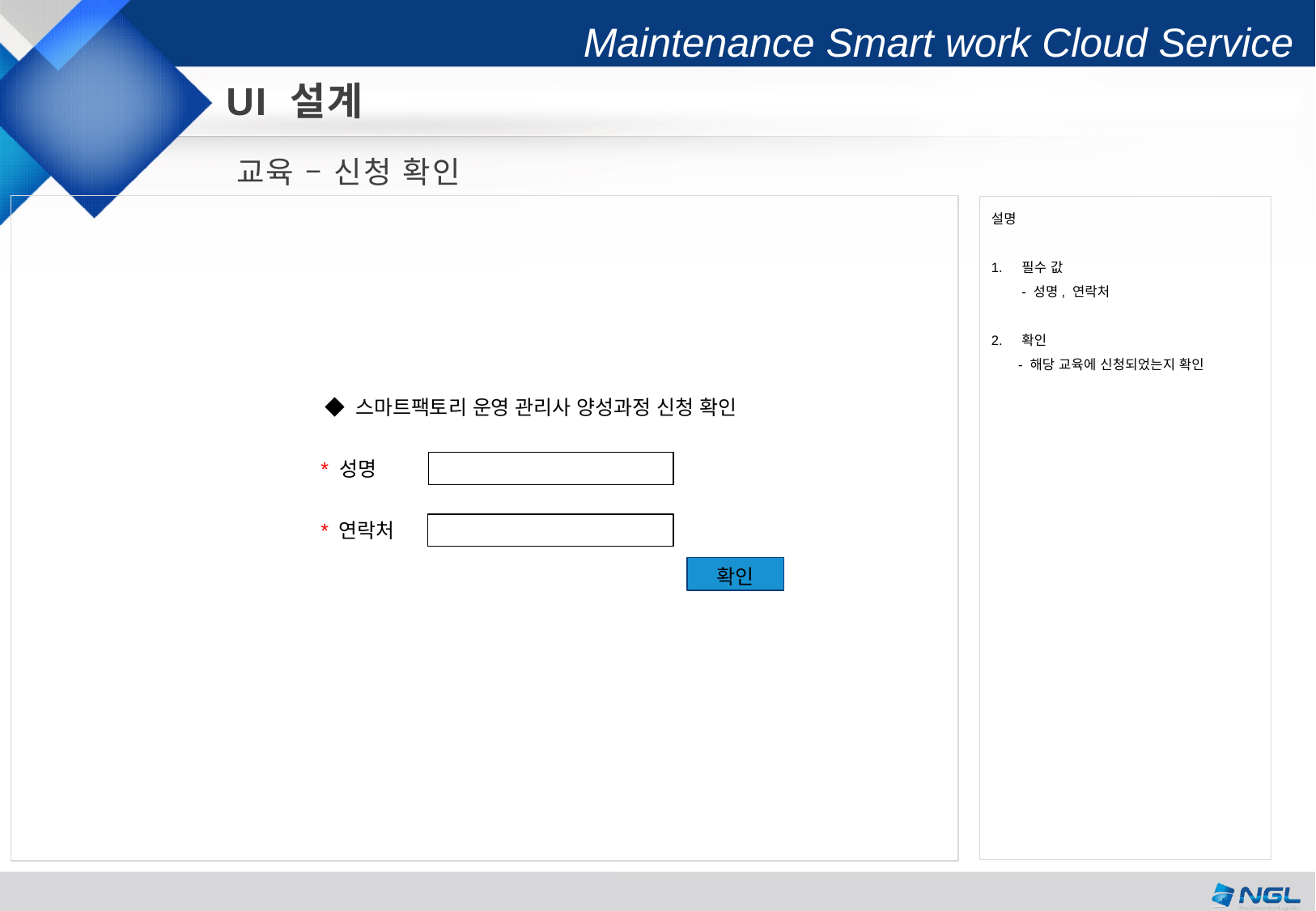

UI 설계
교육 – 신청 확인

설명

필수 값
- 성명, 연락처
확인
       - 해당 교육에 신청되었는지 확인
◆ 스마트팩토리 운영 관리사 양성과정 신청 확인
 * 성명

* 연락처

확인